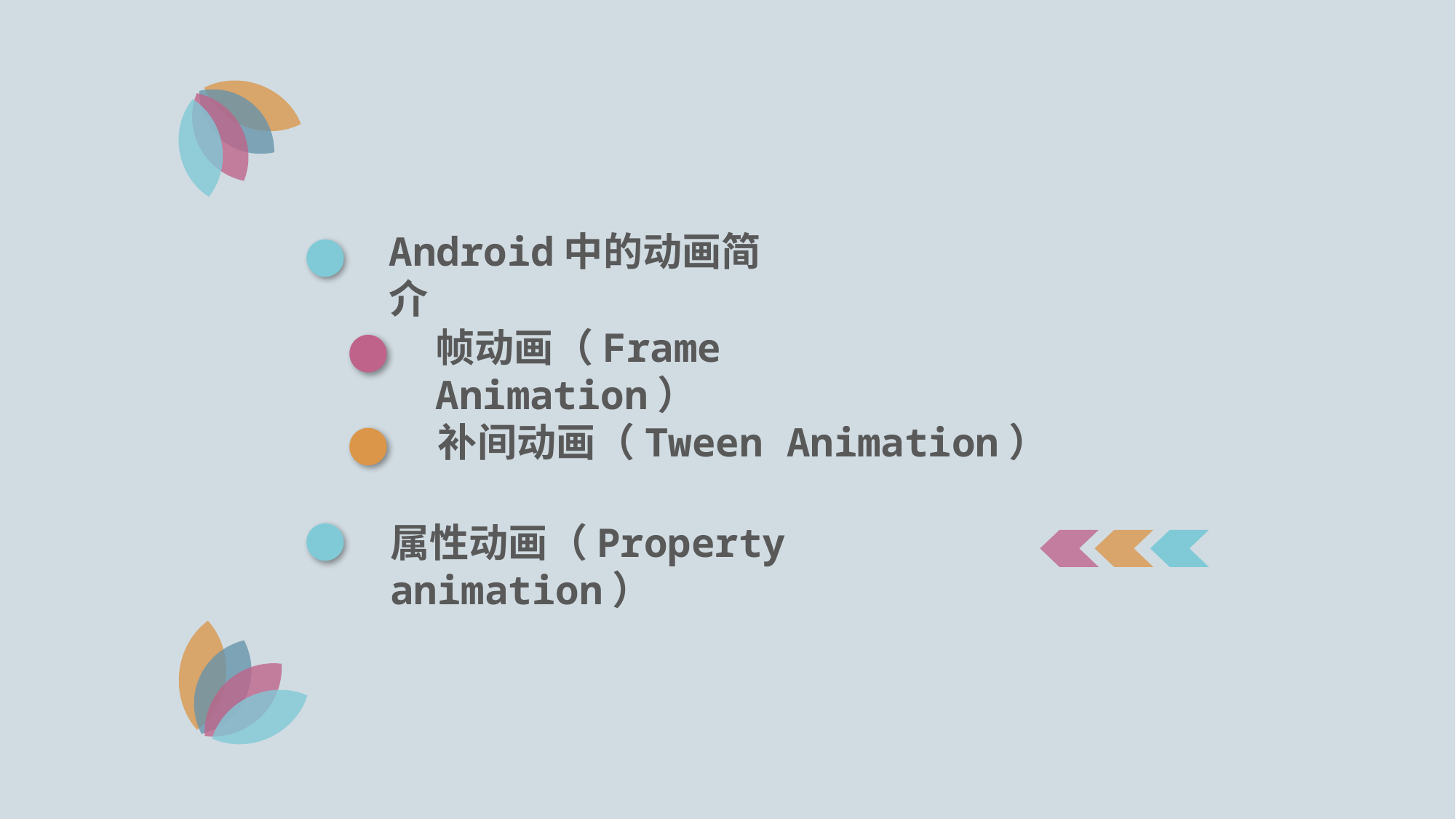

Android中的动画简介

帧动画（Frame Animation）

补间动画（Tween Animation）

属性动画（Property animation）